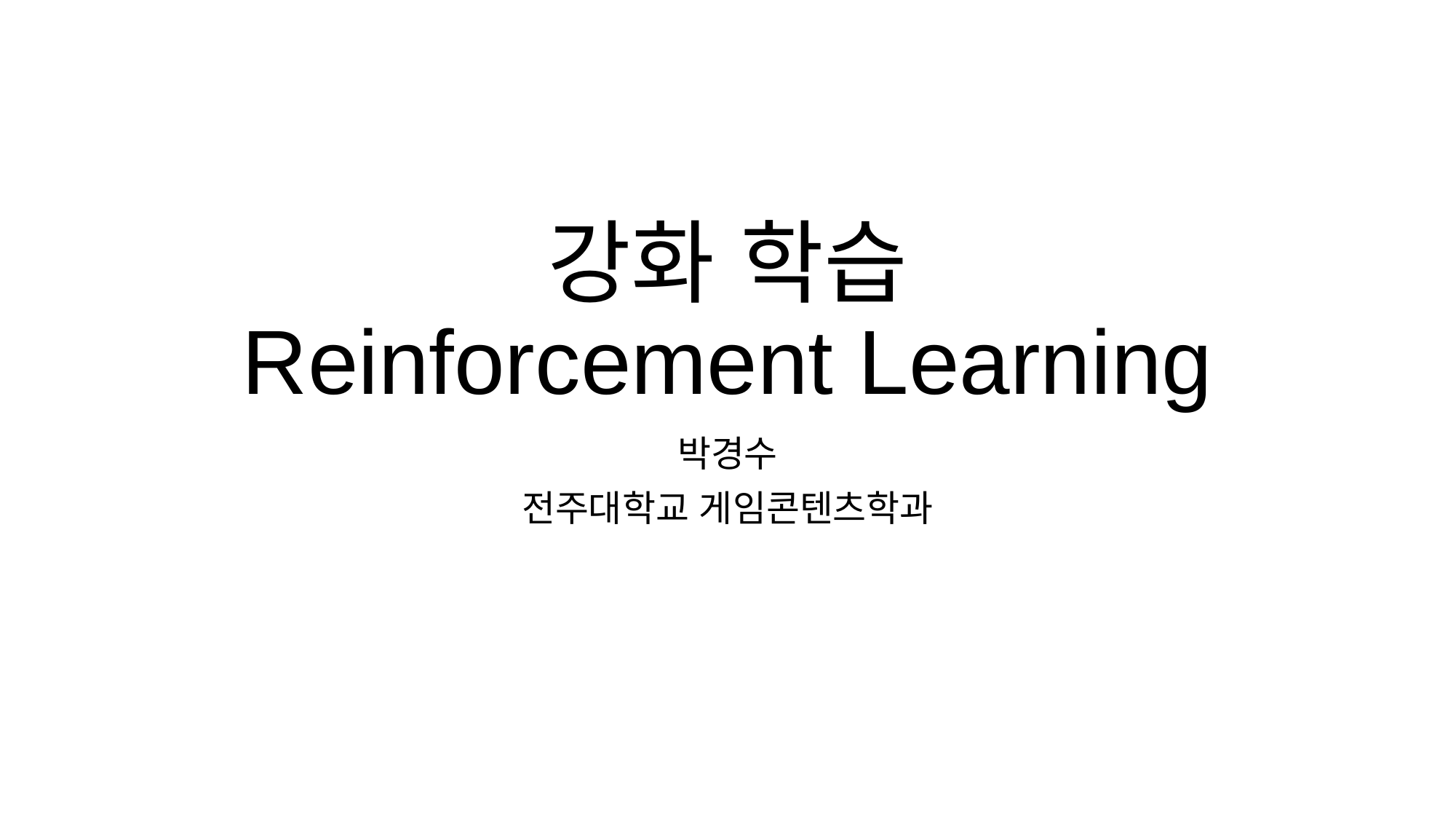

# 강화 학습 Reinforcement Learning
박경수
전주대학교 게임콘텐츠학과